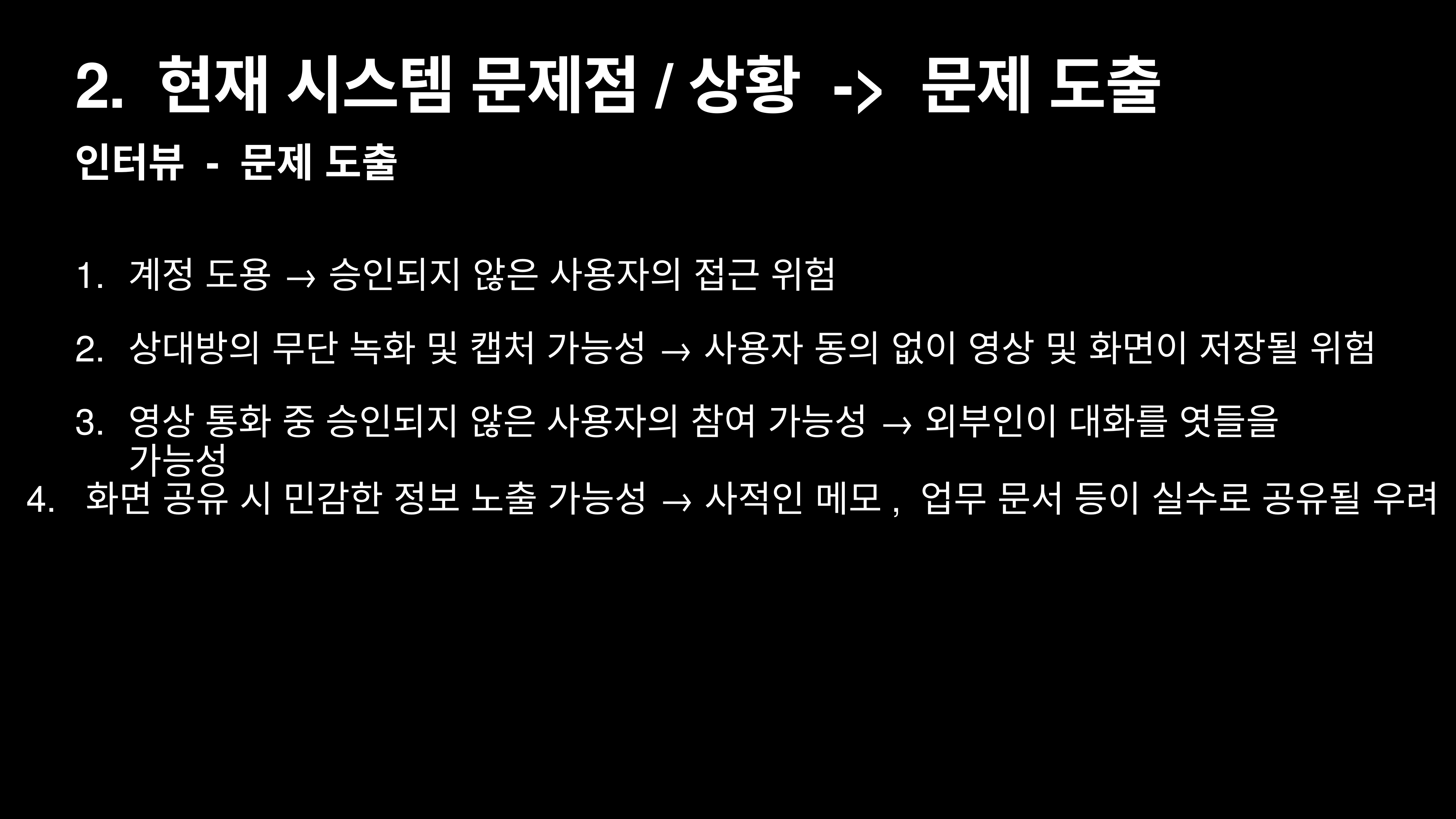

# 2. 현재 시스템 문제점/상황 -> 문제 도출
인터뷰 - 문제 도출
계정 도용 → 승인되지 않은 사용자의 접근 위험
상대방의 무단 녹화 및 캡처 가능성 → 사용자 동의 없이 영상 및 화면이 저장될 위험
영상 통화 중 승인되지 않은 사용자의 참여 가능성 → 외부인이 대화를 엿들을 가능성
4.  화면 공유 시 민감한 정보 노출 가능성 → 사적인 메모, 업무 문서 등이 실수로 공유될 우려